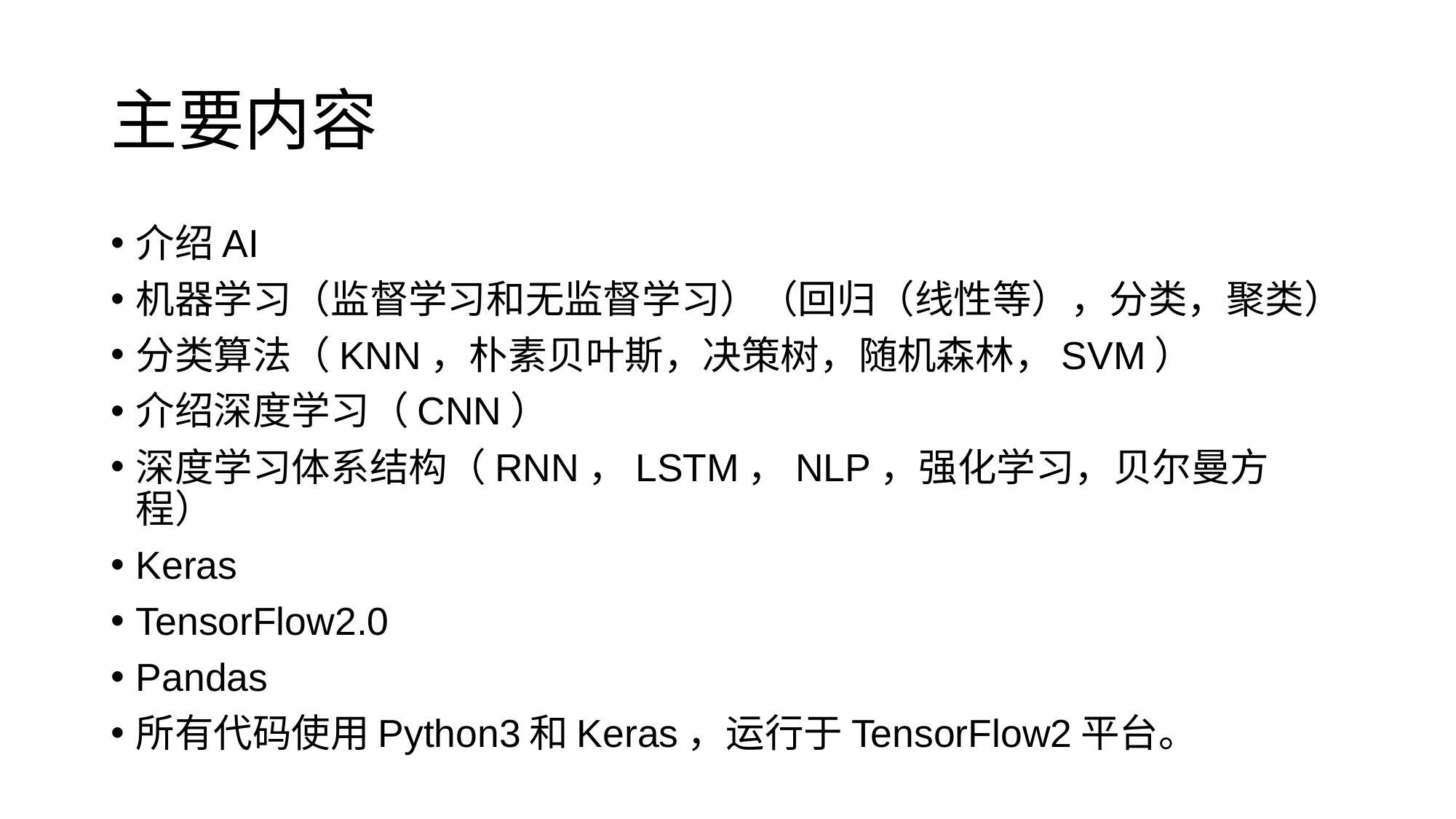

# 主要内容
介绍AI
机器学习（监督学习和无监督学习）（回归（线性等），分类，聚类）
分类算法（KNN，朴素贝叶斯，决策树，随机森林，SVM）
介绍深度学习（CNN）
深度学习体系结构（RNN，LSTM，NLP，强化学习，贝尔曼方程）
Keras
TensorFlow2.0
Pandas
所有代码使用Python3和Keras，运行于TensorFlow2平台。